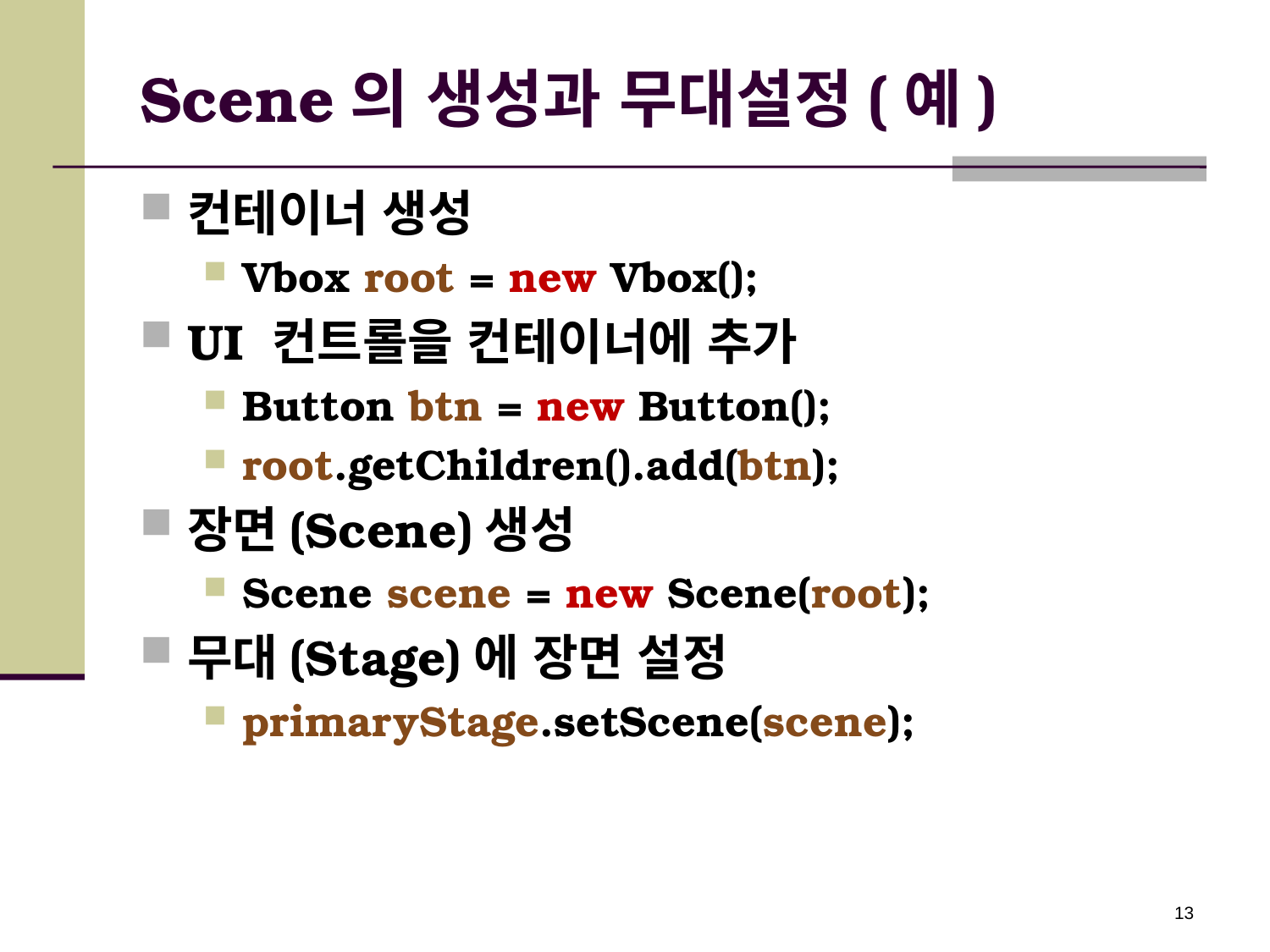

# Scene의 생성과 무대설정(예)
컨테이너 생성
Vbox root = new Vbox();
UI 컨트롤을 컨테이너에 추가
Button btn = new Button();
root.getChildren().add(btn);
장면(Scene)생성
Scene scene = new Scene(root);
무대(Stage)에 장면 설정
primaryStage.setScene(scene);
13